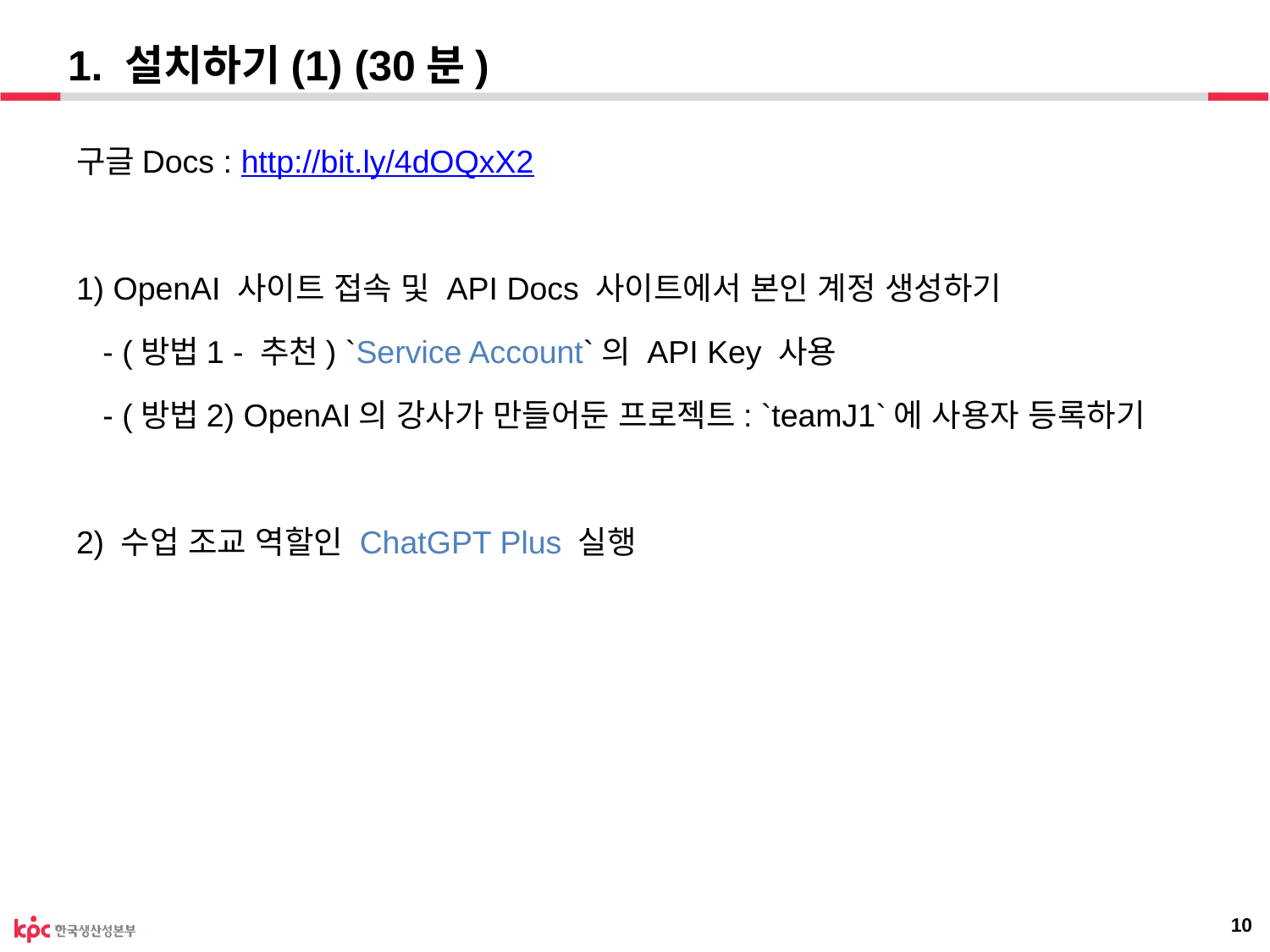

# 1. 설치하기(1) (30분)
구글Docs : http://bit.ly/4dOQxX2

1) OpenAI 사이트 접속 및 API Docs 사이트에서 본인 계정 생성하기
   - (방법1 - 추천) `Service Account`의 API Key 사용
   - (방법2) OpenAI의 강사가 만들어둔 프로젝트: `teamJ1`에 사용자 등록하기

2) 수업 조교 역할인 ChatGPT Plus 실행